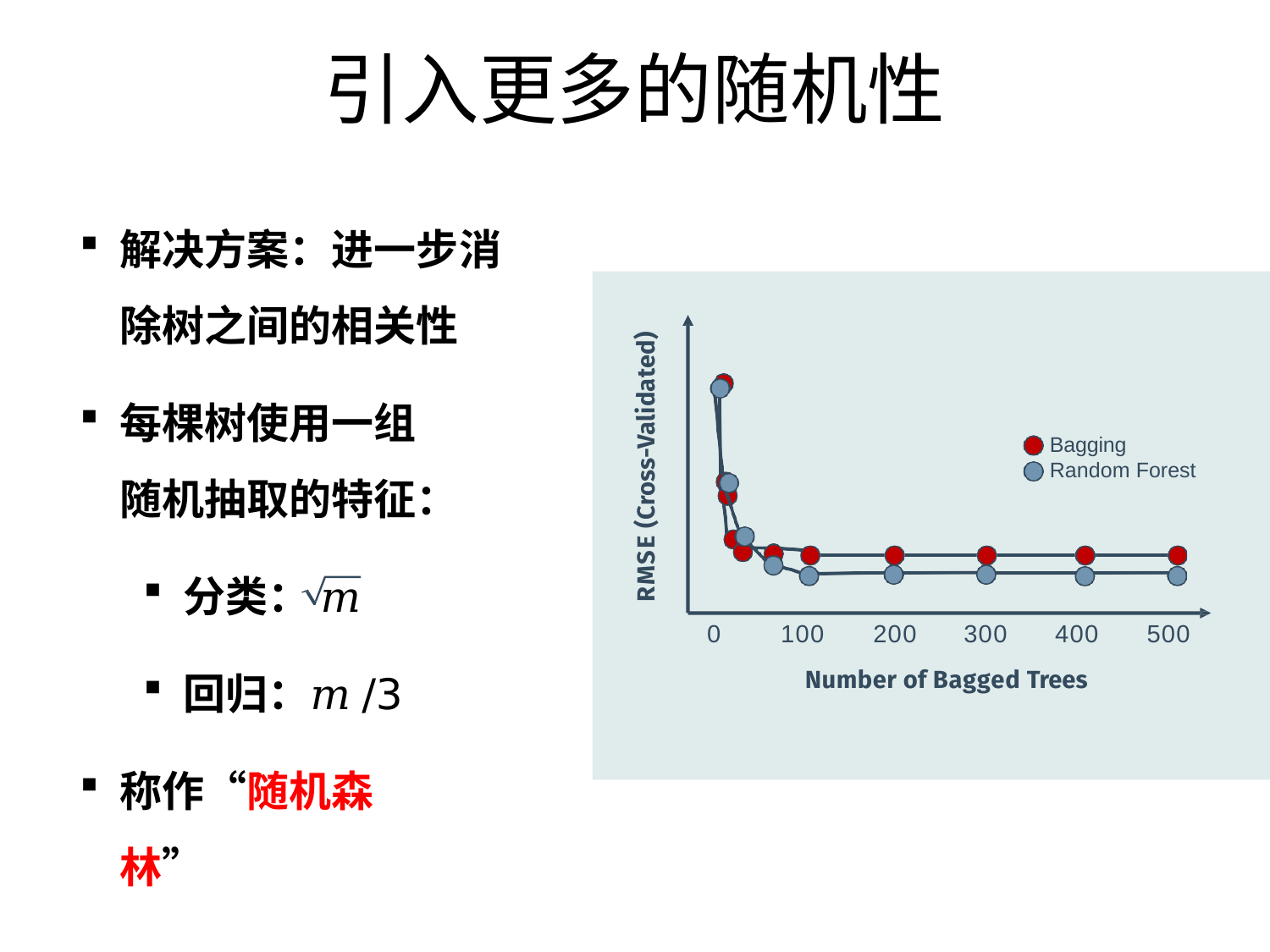

# 引入更多的随机性
解决方案：进一步消除树之间的相关性
每棵树使用一组随机抽取的特征：
分类： 𝑚
回归：𝑚/3
称作“随机森林”

RMSE (Cross-Validated)

Bagging  Random Forest

100	200	300	400	500
Number of Bagged Trees

0